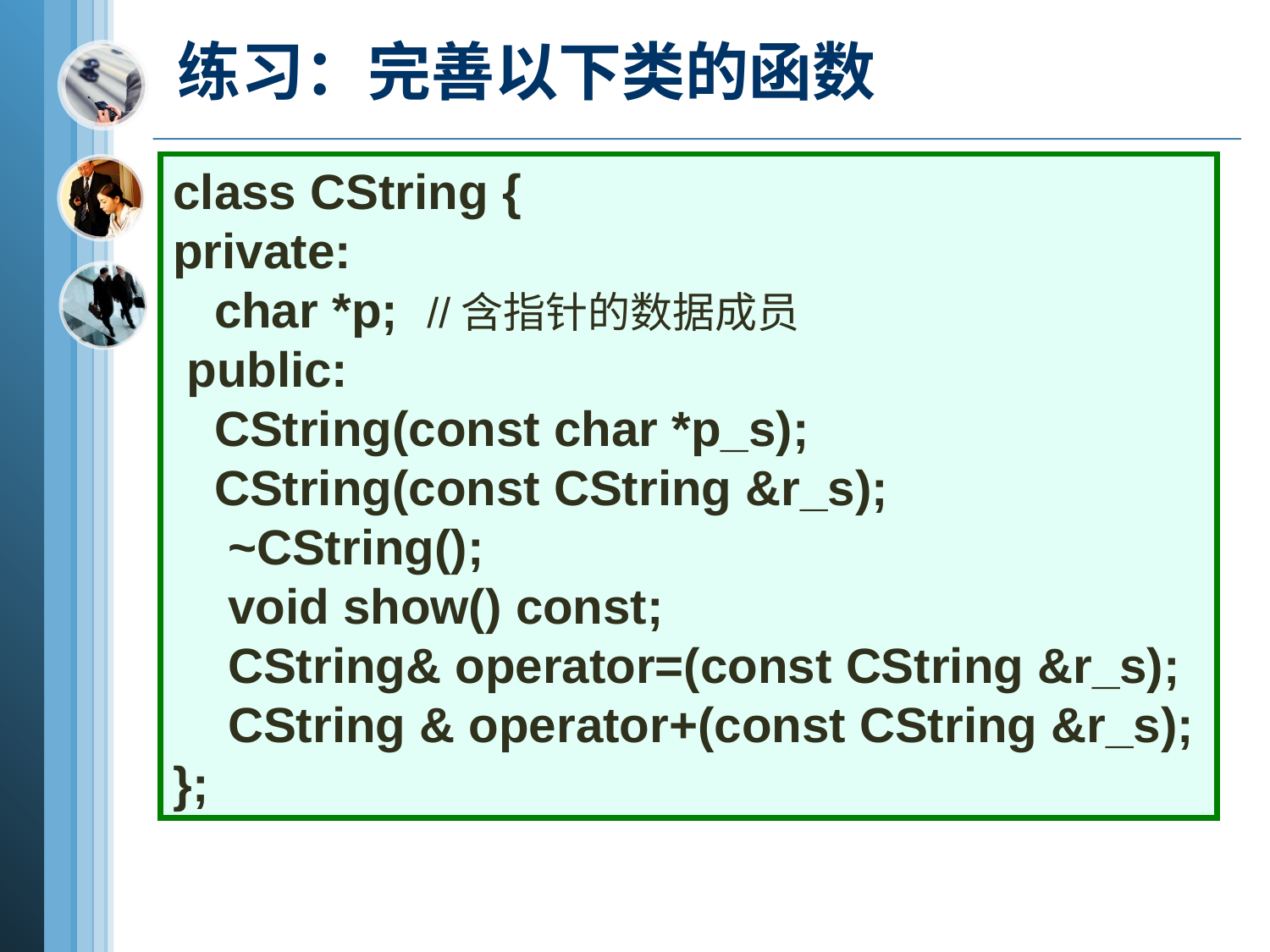

# 练习：完善以下类的函数
class CString {
private:
   char *p;	//含指针的数据成员
 public:
   CString(const char *p_s);
   CString(const CString &r_s);
    ~CString();
    void show() const;
    CString& operator=(const CString &r_s);
    CString & operator+(const CString &r_s);
};